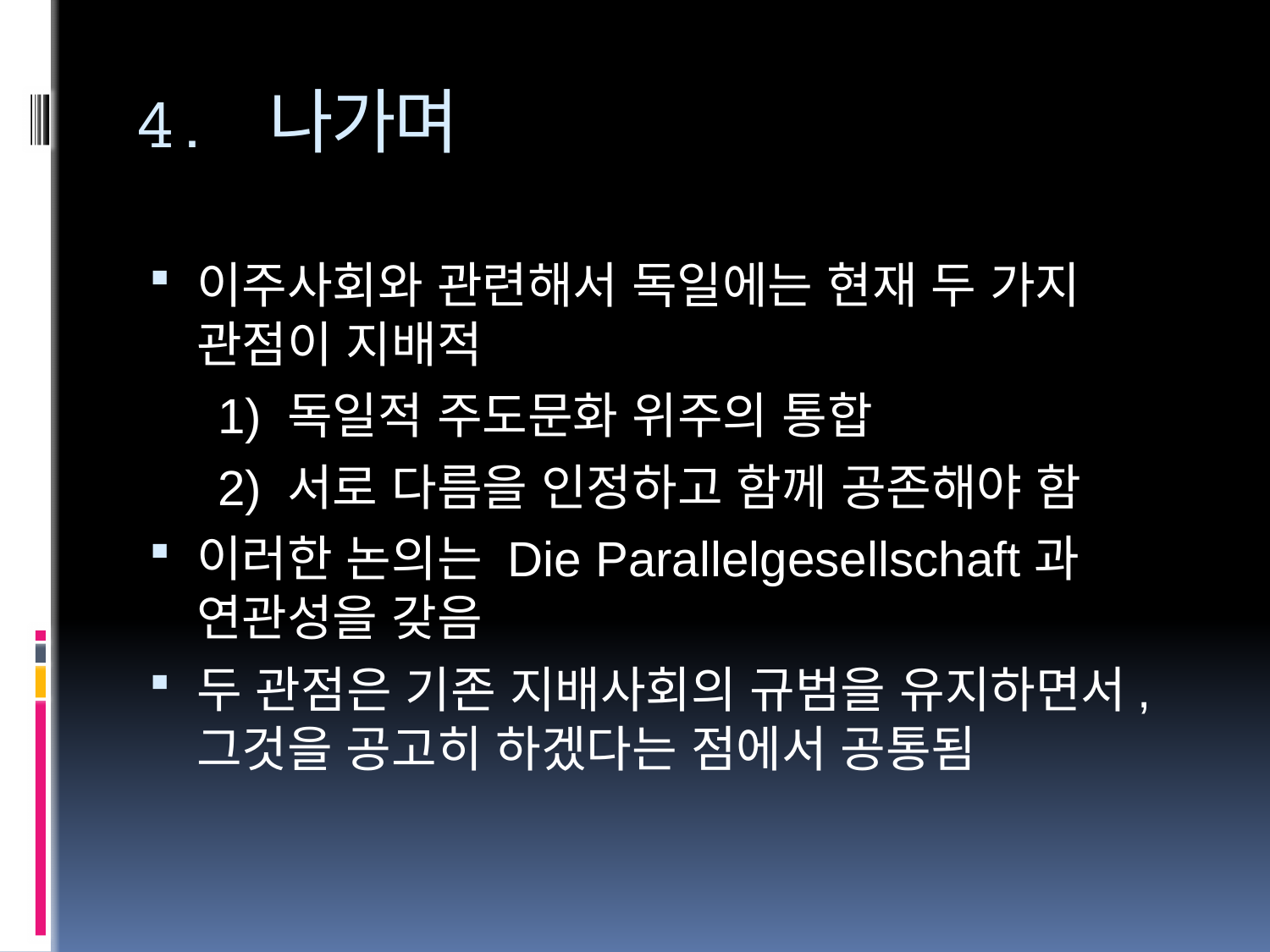

# 4. 나가며
이주사회와 관련해서 독일에는 현재 두 가지 관점이 지배적
     1) 독일적 주도문화 위주의 통합
     2) 서로 다름을 인정하고 함께 공존해야 함
이러한 논의는 Die Parallelgesellschaft과 연관성을 갖음
두 관점은 기존 지배사회의 규범을 유지하면서, 그것을 공고히 하겠다는 점에서 공통됨